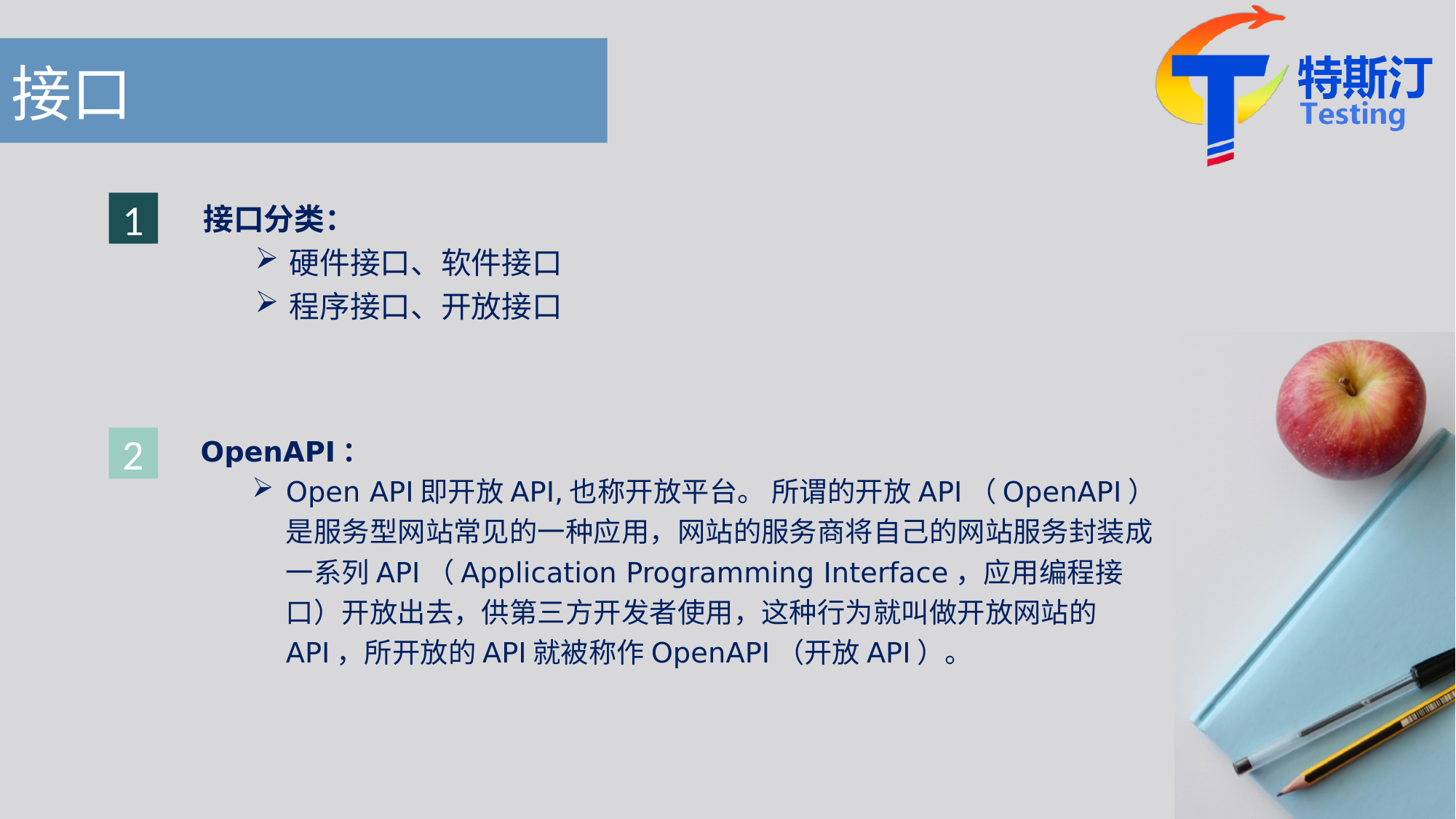

# 接口
1
接口分类：
硬件接口、软件接口
程序接口、开放接口
OpenAPI：
Open API即开放API,也称开放平台。 所谓的开放API（OpenAPI）是服务型网站常见的一种应用，网站的服务商将自己的网站服务封装成一系列API（Application Programming Interface，应用编程接口）开放出去，供第三方开发者使用，这种行为就叫做开放网站的API，所开放的API就被称作OpenAPI（开放API）。
2